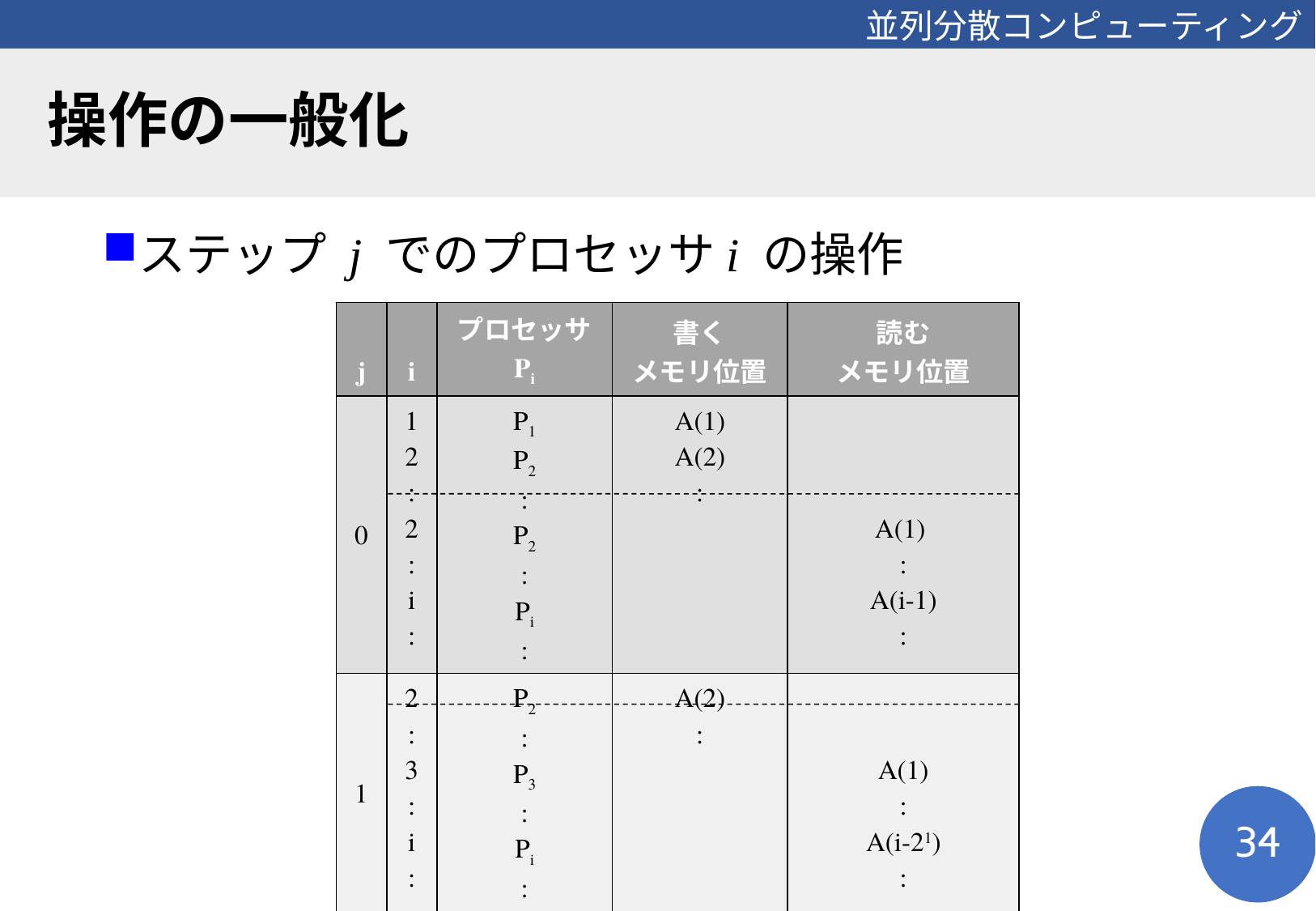

# 操作の一般化
ステップ j でのプロセッサi の操作

| j | i | プロセッサ Pi | 書く メモリ位置 | 読む メモリ位置 |
| --- | --- | --- | --- | --- |
| 0 | 1 2 : 2 : i : | P1 P2 : P2 : Pi : | A(1) A(2) : | A(1) : A(i-1) : |
| 1 | 2 : 3 : i : | P2 : P3 : Pi : | A(2) : | A(1) : A(i-21) : |
| : |  |  |  |  |

34